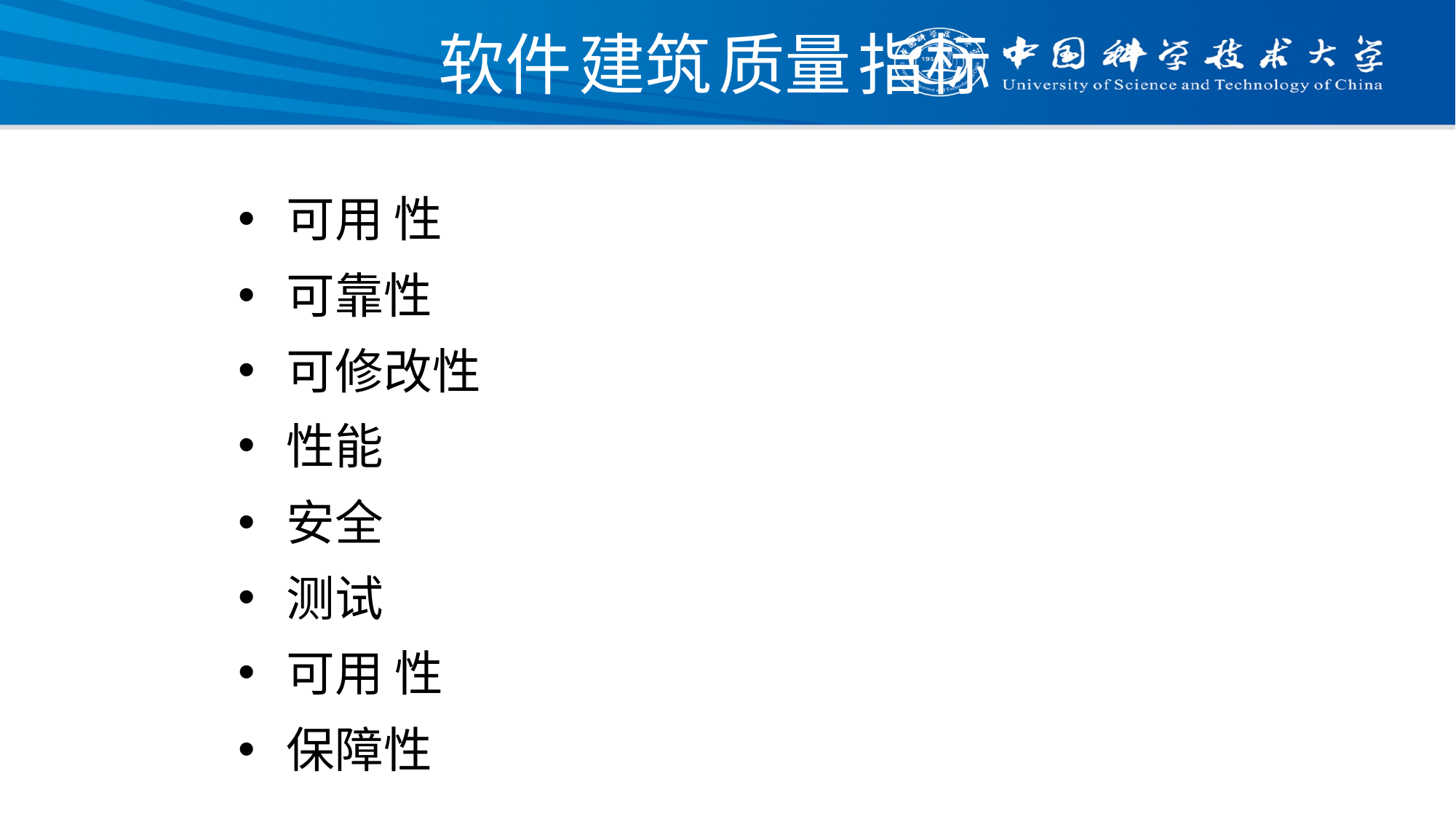

软件 建筑 质量 指标
可用 性
可靠性
可修改性
性能
安全
测试
可用 性
保障性